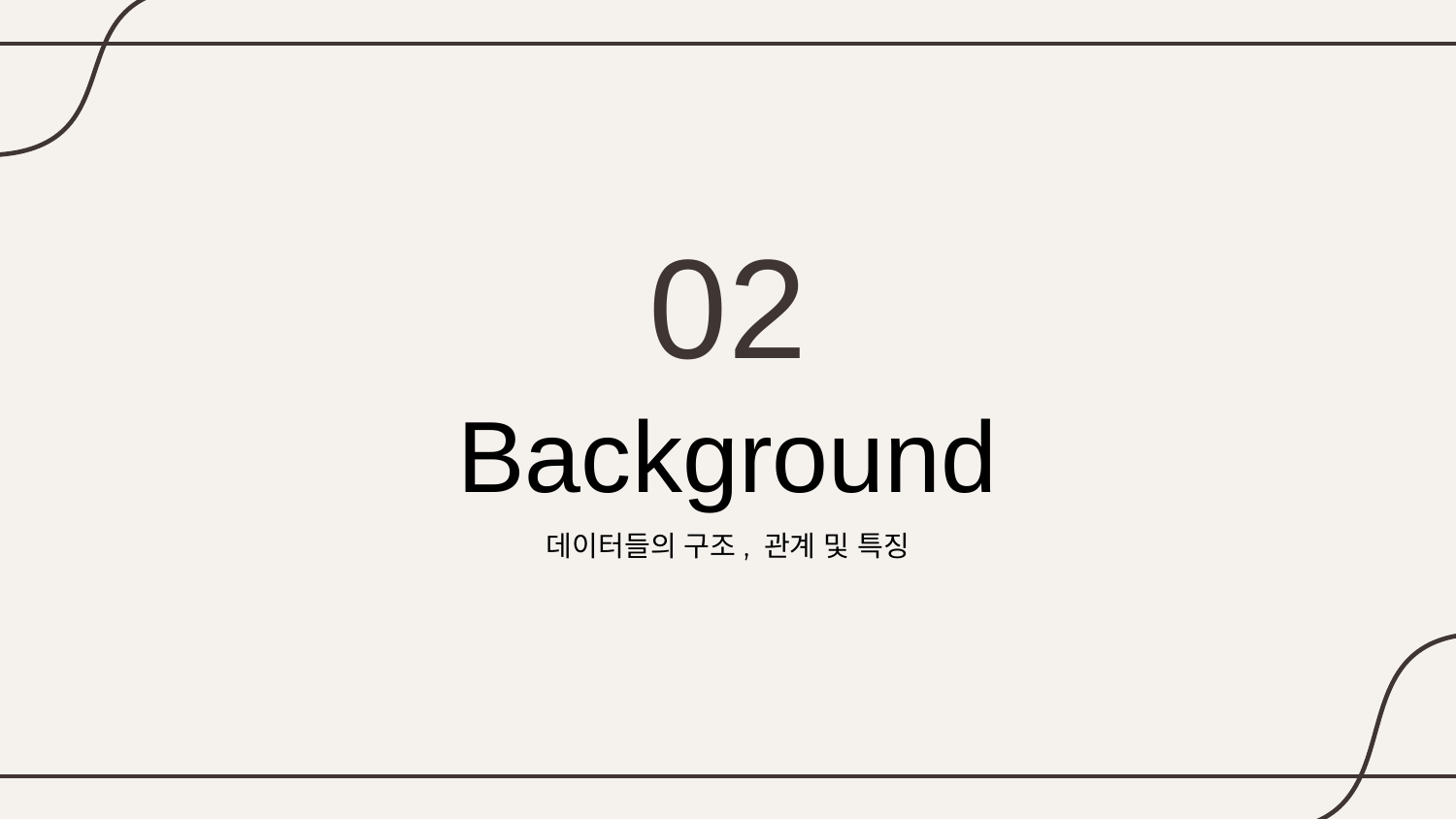

02
# Background
데이터들의 구조, 관계 및 특징